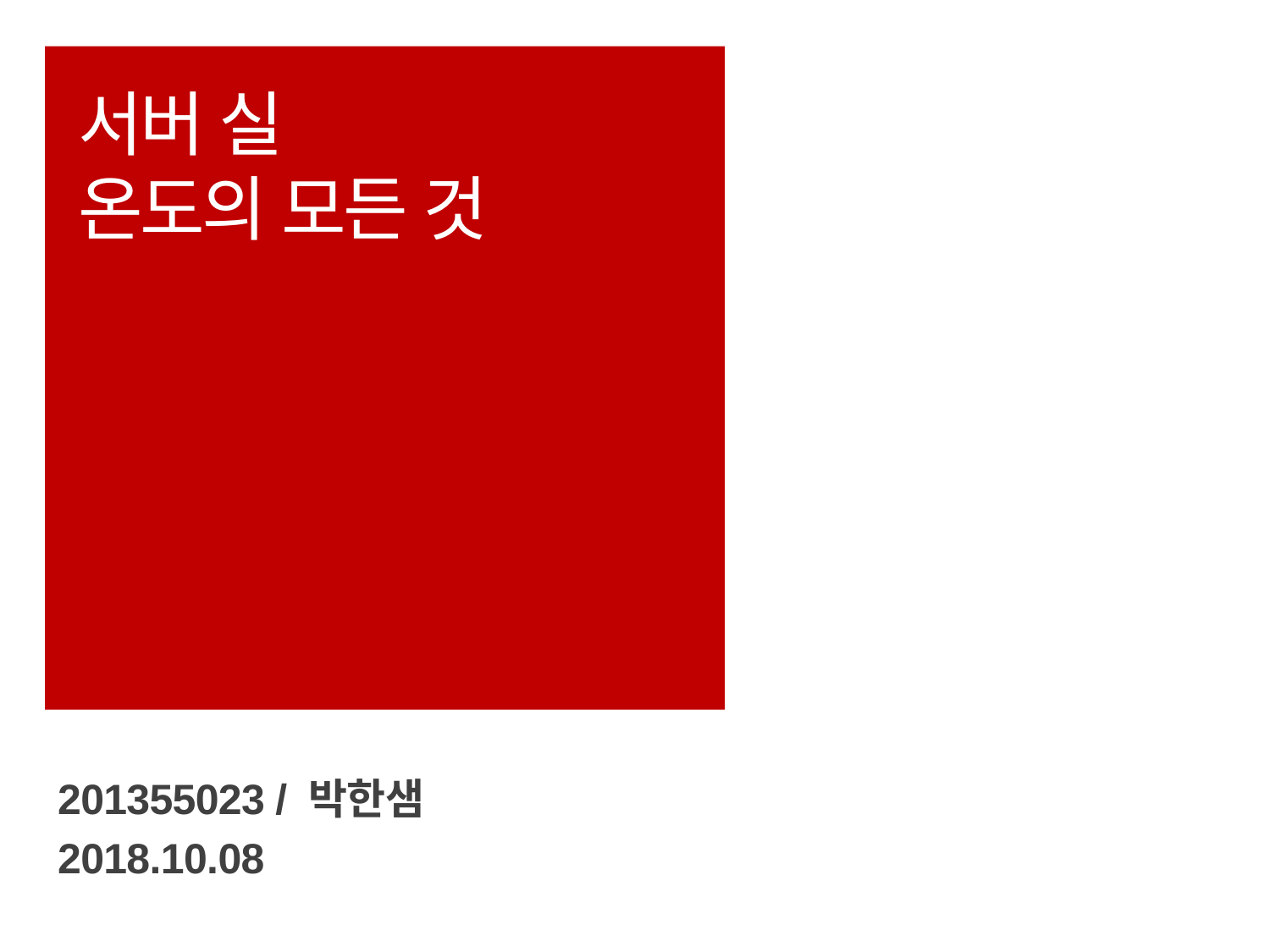

# 서버 실 온도의 모든 것
201355023 / 박한샘
2018.10.08